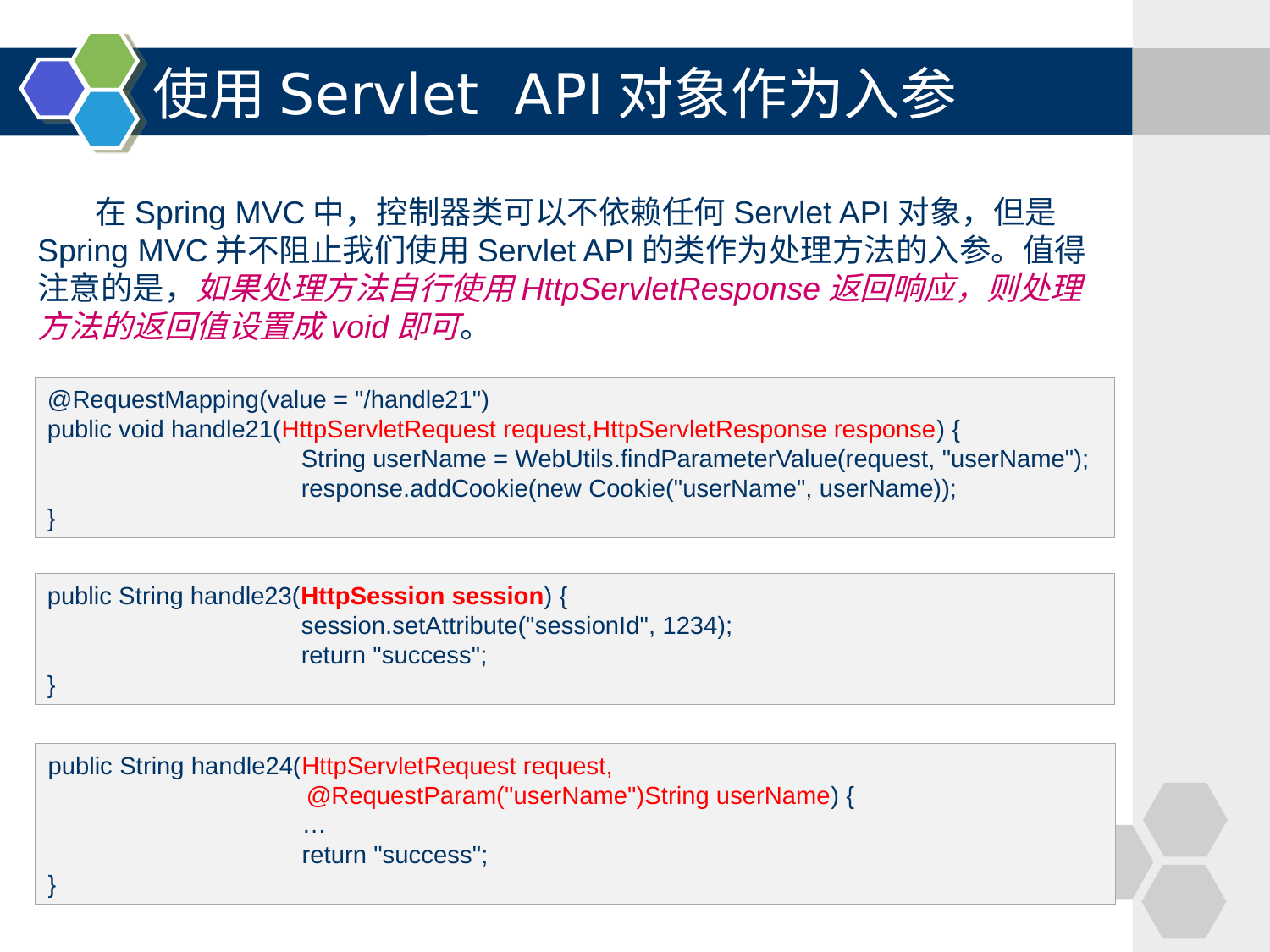

# 使用Servlet  API对象作为入参
       在Spring MVC中，控制器类可以不依赖任何Servlet API对象，但是Spring MVC并不阻止我们使用Servlet API的类作为处理方法的入参。值得注意的是，如果处理方法自行使用HttpServletResponse返回响应，则处理方法的返回值设置成void即可。

@RequestMapping(value = "/handle21")
public void handle21(HttpServletRequest request,HttpServletResponse response) {
		String userName = WebUtils.findParameterValue(request, "userName");
		response.addCookie(new Cookie("userName", userName));
}
public String handle23(HttpSession session) {
		session.setAttribute("sessionId", 1234);
		return "success";
}
public String handle24(HttpServletRequest request,
                                     @RequestParam("userName")String userName) {
		…
		return "success";
}